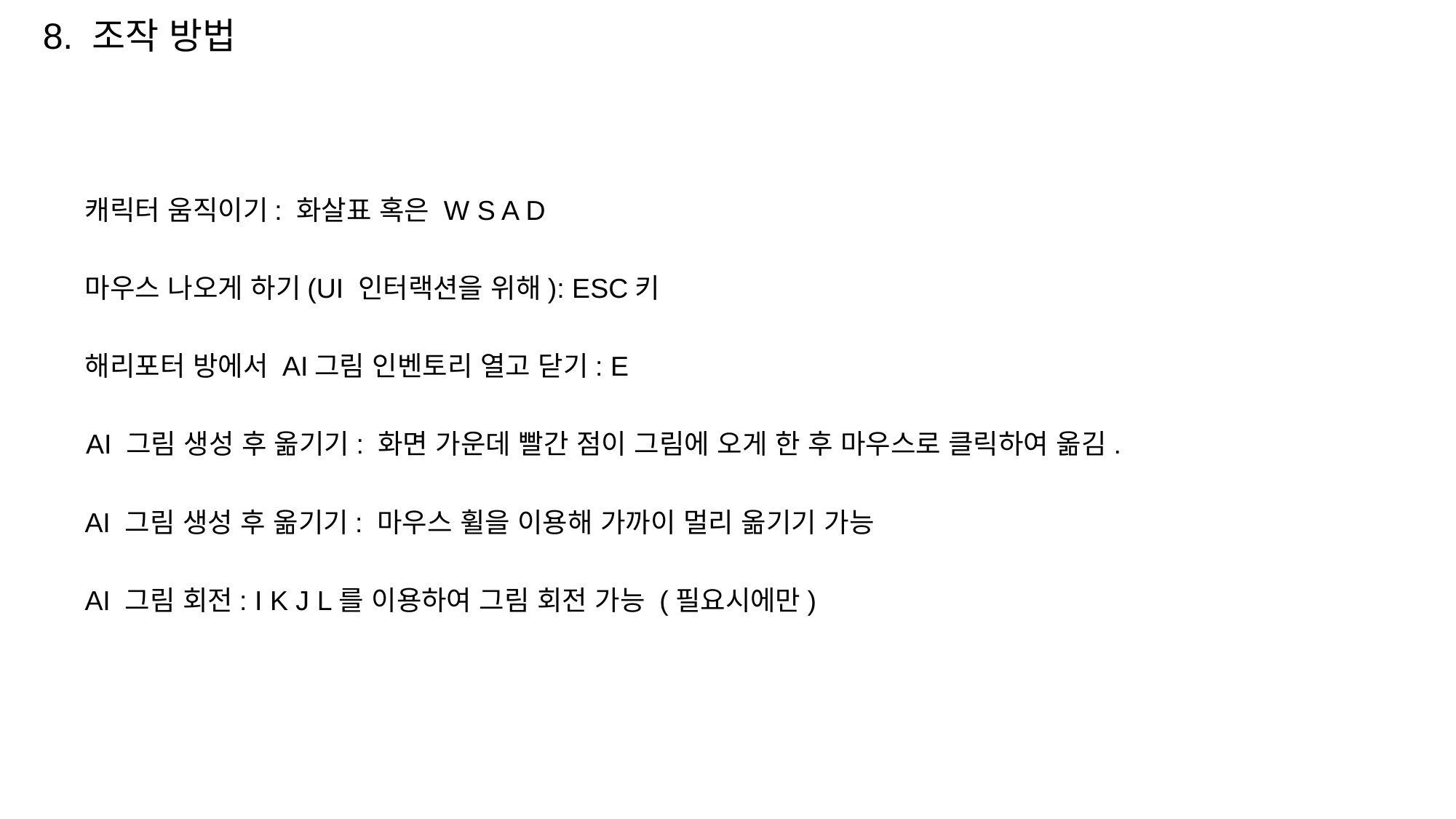

8. 조작 방법
캐릭터 움직이기: 화살표 혹은 W S A D
마우스 나오게 하기(UI 인터랙션을 위해): ESC키
해리포터 방에서 AI그림 인벤토리 열고 닫기: E
AI 그림 생성 후 옮기기: 화면 가운데 빨간 점이 그림에 오게 한 후 마우스로 클릭하여 옮김.
AI 그림 생성 후 옮기기: 마우스 휠을 이용해 가까이 멀리 옮기기 가능
AI 그림 회전: I K J L를 이용하여 그림 회전 가능 (필요시에만)